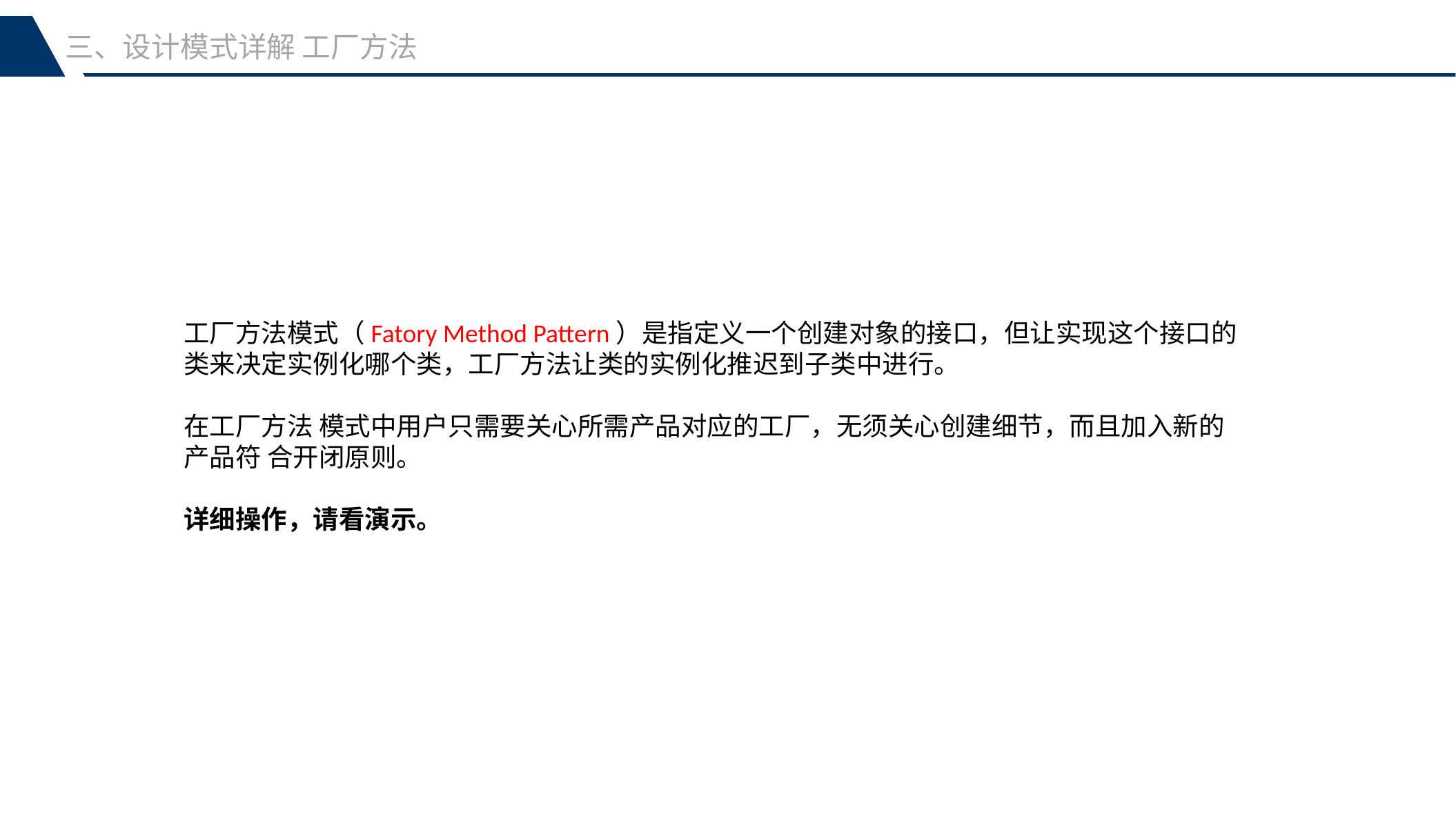

三、设计模式详解 工厂方法

工厂方法模式（Fatory Method Pattern）是指定义一个创建对象的接口，但让实现这个接口的类来决定实例化哪个类，工厂方法让类的实例化推迟到子类中进行。

在工厂方法 模式中用户只需要关心所需产品对应的工厂，无须关心创建细节，而且加入新的产品符 合开闭原则。

详细操作，请看演示。